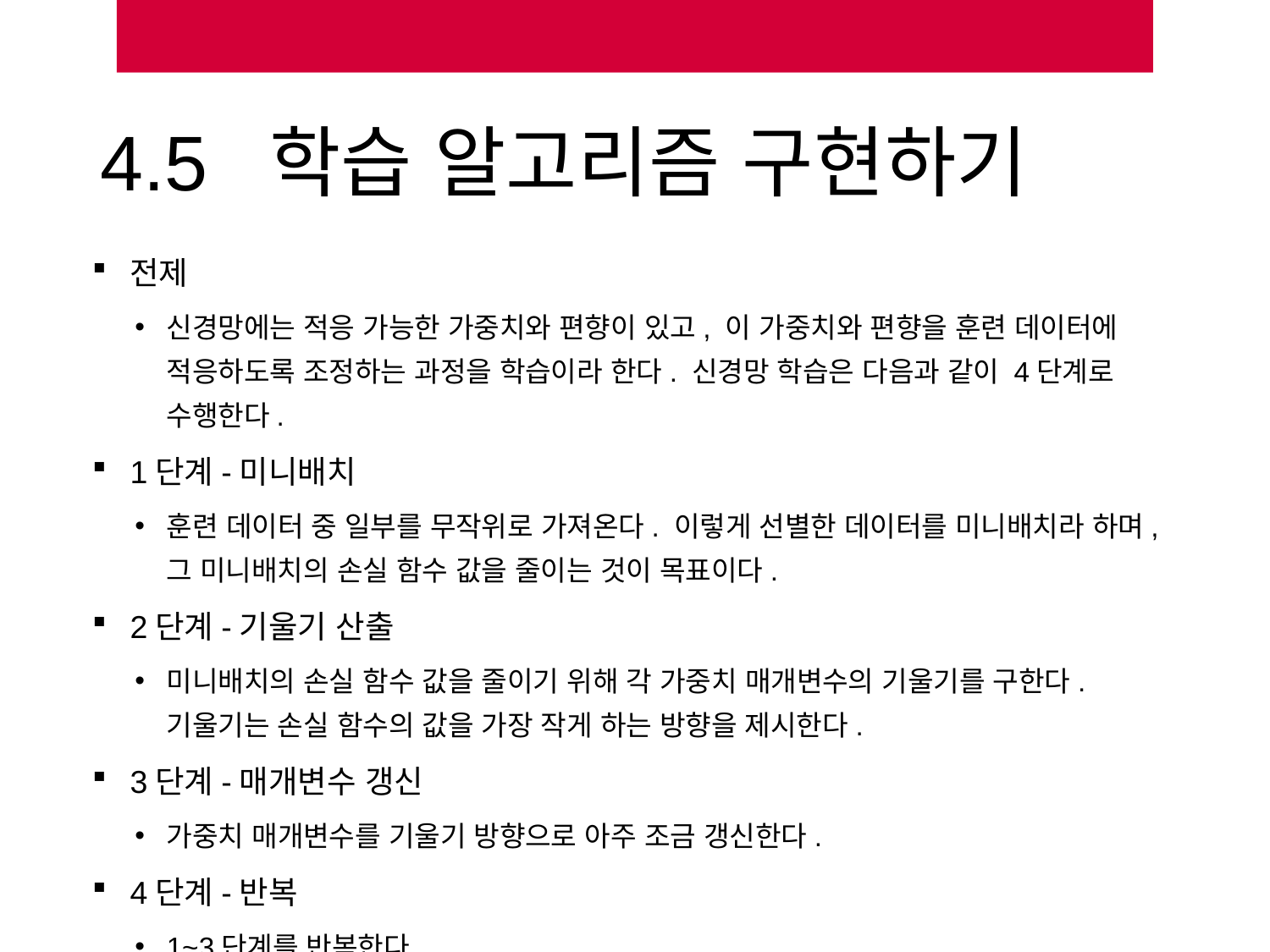

# 4.5  학습 알고리즘 구현하기
전제
신경망에는 적응 가능한 가중치와 편향이 있고, 이 가중치와 편향을 훈련 데이터에 적응하도록 조정하는 과정을 학습이라 한다. 신경망 학습은 다음과 같이 4단계로 수행한다.
1단계-미니배치
훈련 데이터 중 일부를 무작위로 가져온다. 이렇게 선별한 데이터를 미니배치라 하며, 그 미니배치의 손실 함수 값을 줄이는 것이 목표이다.
2단계-기울기 산출
미니배치의 손실 함수 값을 줄이기 위해 각 가중치 매개변수의 기울기를 구한다. 기울기는 손실 함수의 값을 가장 작게 하는 방향을 제시한다.
3단계-매개변수 갱신
가중치 매개변수를 기울기 방향으로 아주 조금 갱신한다.
4단계-반복
1~3단계를 반복한다.